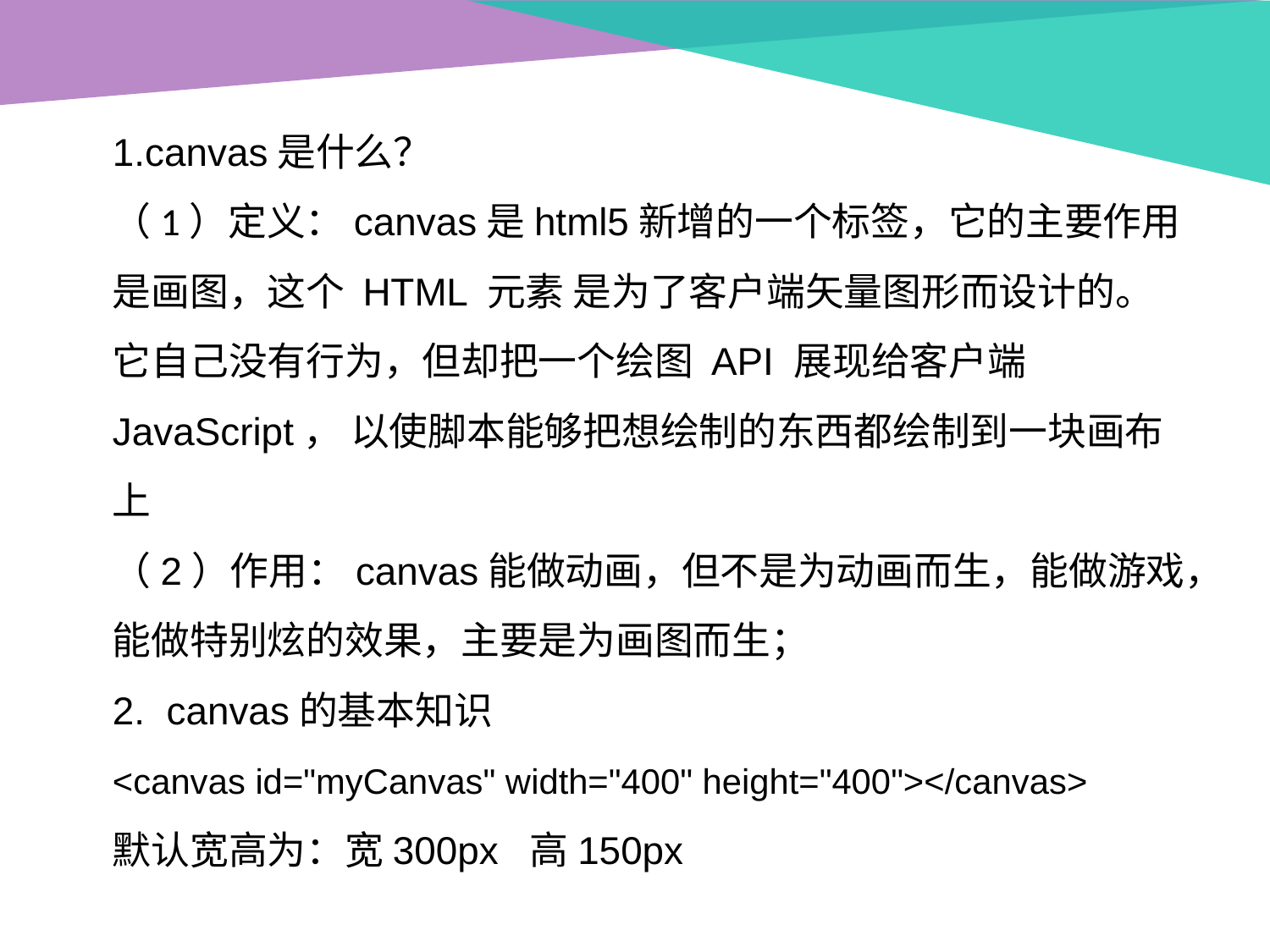

1.canvas是什么？
（1）定义：canvas是html5新增的一个标签，它的主要作用是画图，这个 HTML 元素 是为了客户端矢量图形而设计的。它自己没有行为，但却把一个绘图 API 展现给客户端 JavaScript， 以使脚本能够把想绘制的东西都绘制到一块画布上
（2）作用：canvas能做动画，但不是为动画而生，能做游戏，能做特别炫的效果，主要是为画图而生；
2.  canvas的基本知识
<canvas id="myCanvas" width="400" height="400"></canvas>
默认宽高为：宽300px  高150px